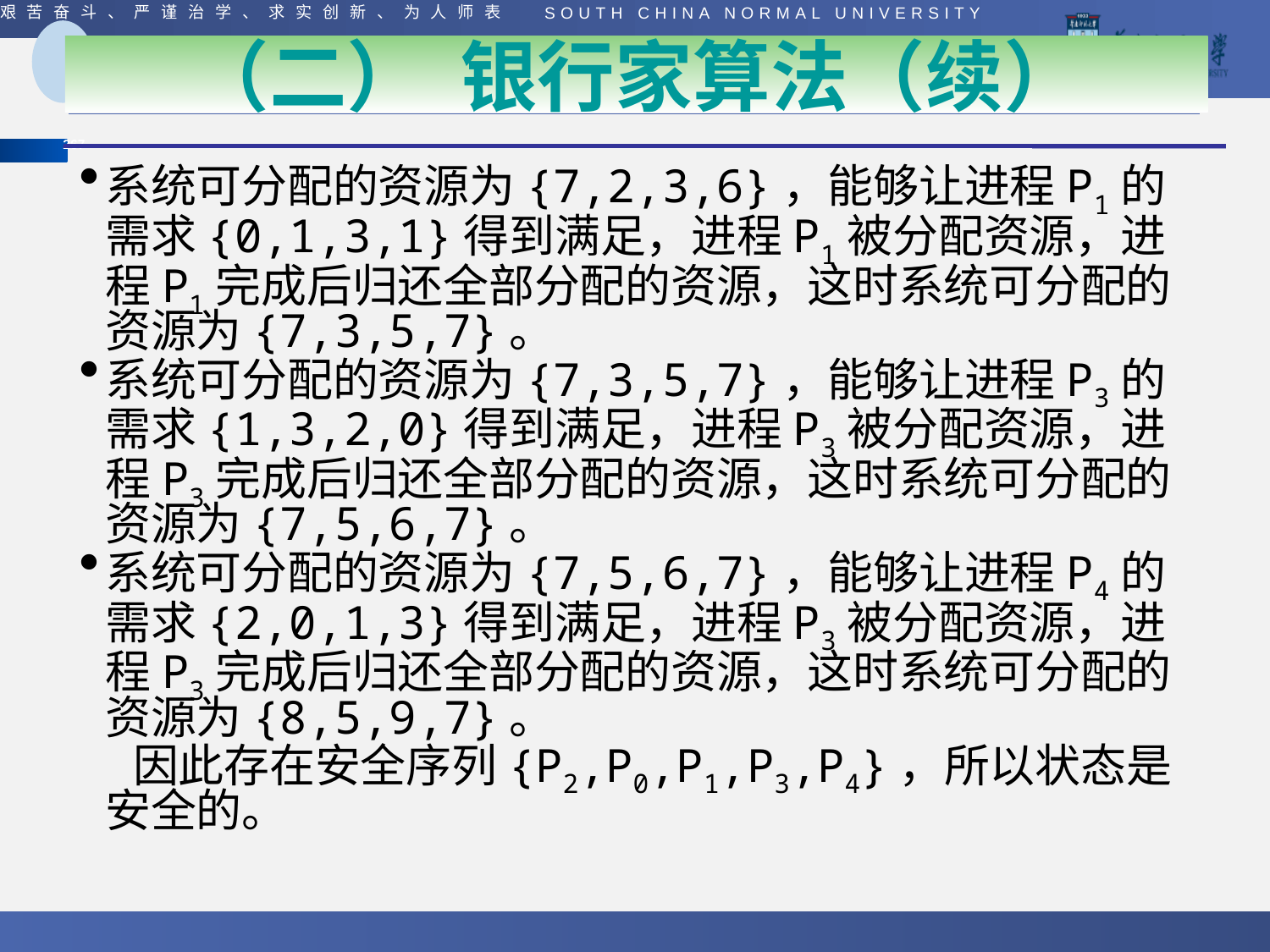

#
（二）  银行家算法（续）
系统可分配的资源为{7,2,3,6}，能够让进程P1的需求{0,1,3,1}得到满足，进程P1被分配资源，进程P1完成后归还全部分配的资源，这时系统可分配的资源为{7,3,5,7}。
系统可分配的资源为{7,3,5,7}，能够让进程P3的需求{1,3,2,0}得到满足，进程P3被分配资源，进程P3完成后归还全部分配的资源，这时系统可分配的资源为{7,5,6,7}。
系统可分配的资源为{7,5,6,7}，能够让进程P4的需求{2,0,1,3}得到满足，进程P3被分配资源，进程P3完成后归还全部分配的资源，这时系统可分配的资源为{8,5,9,7}。
    因此存在安全序列{P2,P0,P1,P3,P4}，所以状态是安全的。

267